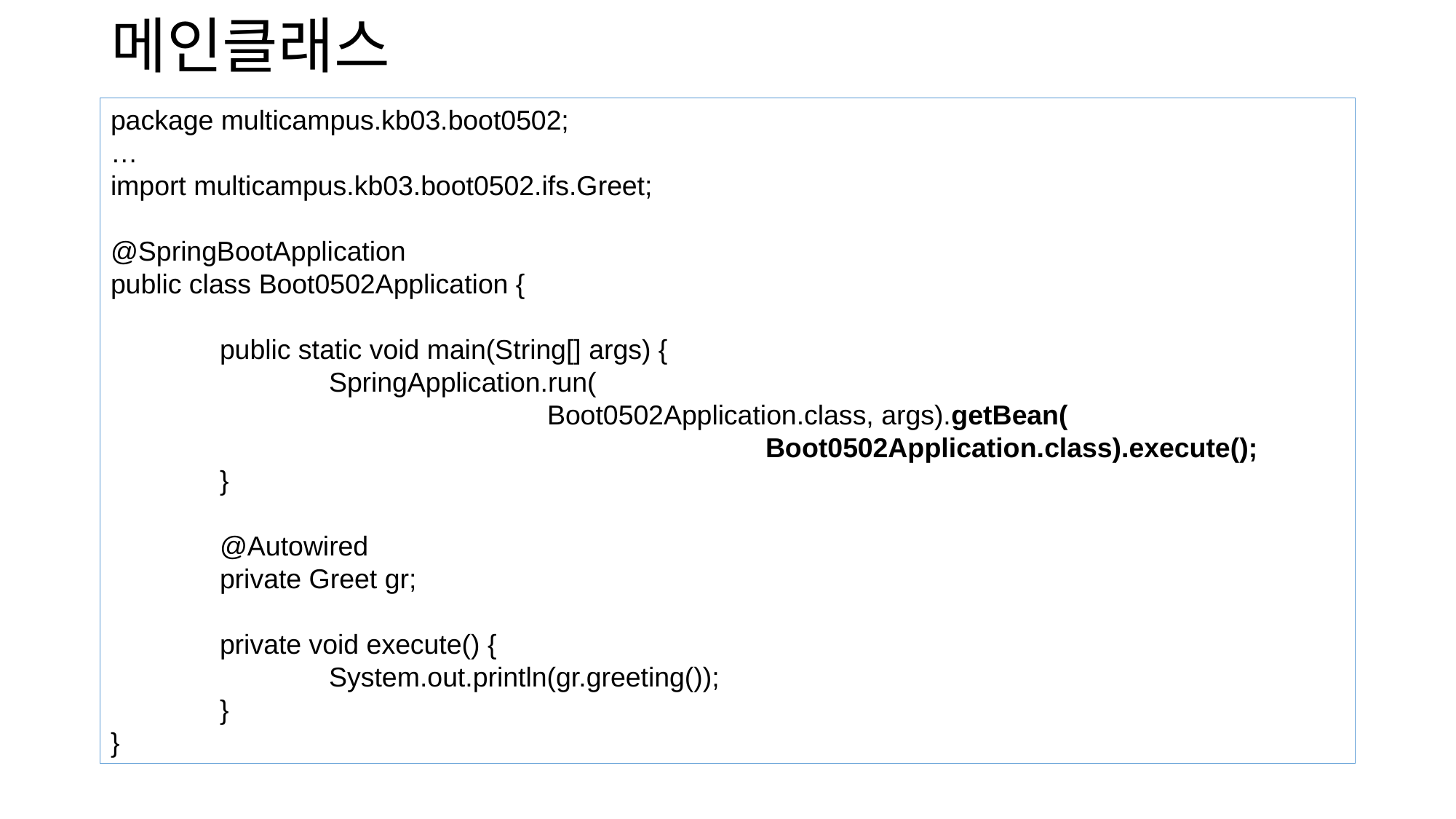

# 메인클래스

package multicampus.kb03.boot0502;
…
import multicampus.kb03.boot0502.ifs.Greet;

@SpringBootApplication
public class Boot0502Application {

	public static void main(String[] args) {
		SpringApplication.run(
				Boot0502Application.class, args).getBean(
						Boot0502Application.class).execute();
	}

	@Autowired
	private Greet gr;

	private void execute() {
		System.out.println(gr.greeting());
	}
}